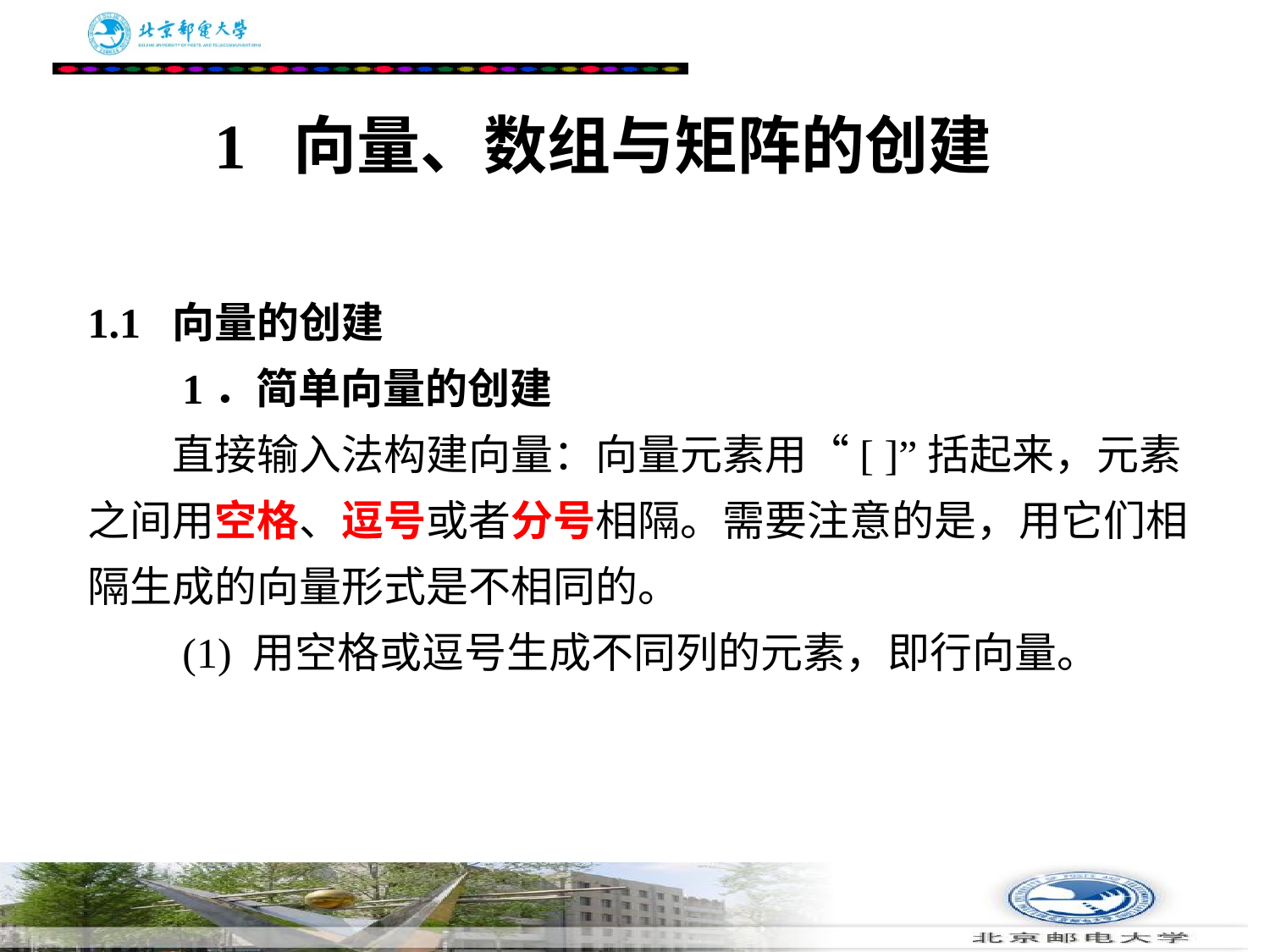

# 1  向量、数组与矩阵的创建 1.1  向量的创建 　　1．简单向量的创建 　　直接输入法构建向量：向量元素用“[ ]”括起来，元素之间用空格、逗号或者分号相隔。需要注意的是，用它们相隔生成的向量形式是不相同的。 　　(1) 用空格或逗号生成不同列的元素，即行向量。